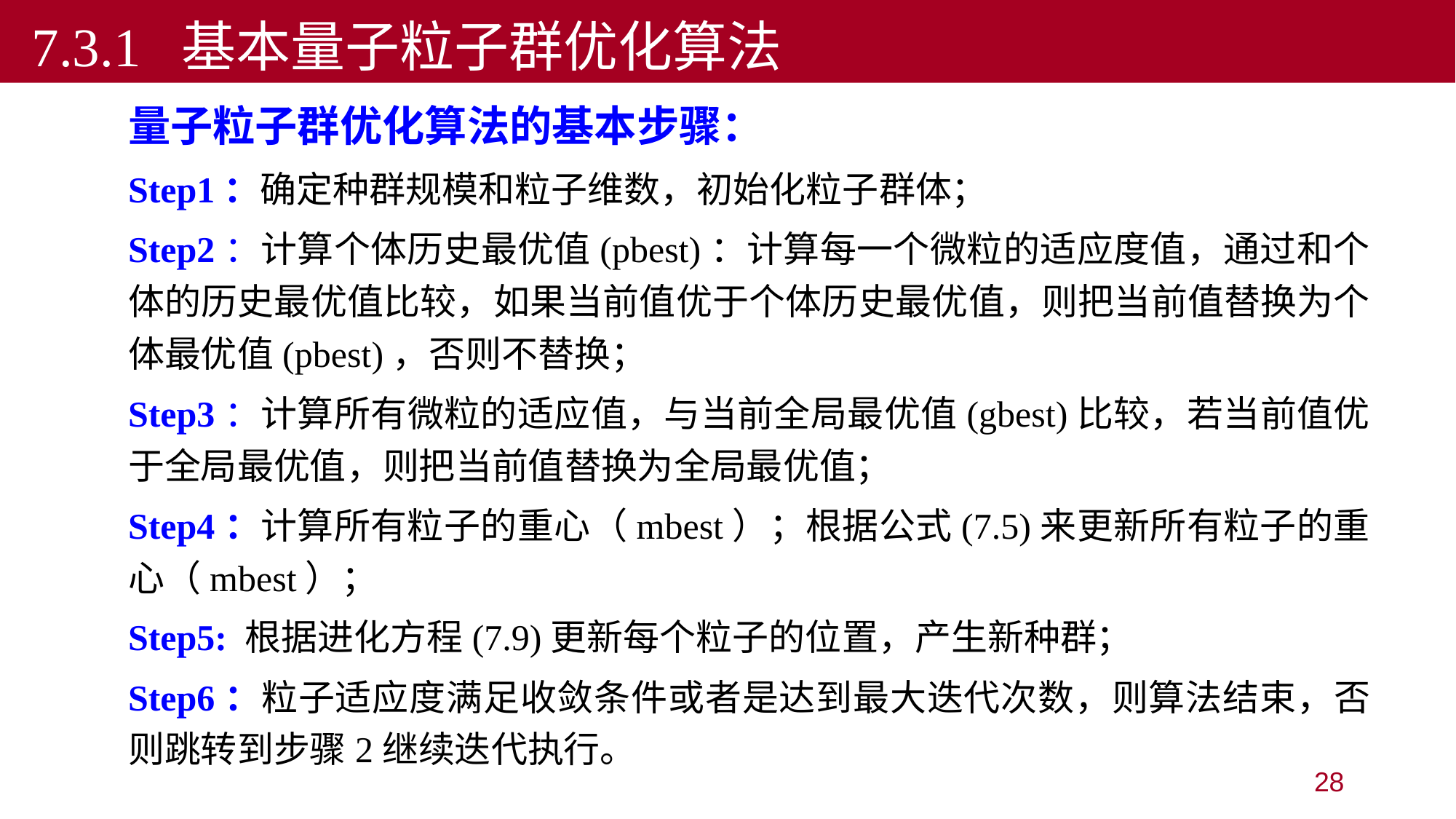

7.3.1  基本量子粒子群优化算法

量子粒子群优化算法的基本步骤：
Step1：确定种群规模和粒子维数，初始化粒子群体；
Step2：计算个体历史最优值(pbest)：计算每一个微粒的适应度值，通过和个体的历史最优值比较，如果当前值优于个体历史最优值，则把当前值替换为个体最优值(pbest)，否则不替换；
Step3：计算所有微粒的适应值，与当前全局最优值(gbest)比较，若当前值优于全局最优值，则把当前值替换为全局最优值；
Step4：计算所有粒子的重心（mbest）；根据公式(7.5)来更新所有粒子的重心（mbest）；
Step5: 根据进化方程(7.9)更新每个粒子的位置，产生新种群；
Step6：粒子适应度满足收敛条件或者是达到最大迭代次数，则算法结束，否则跳转到步骤2继续迭代执行。

28